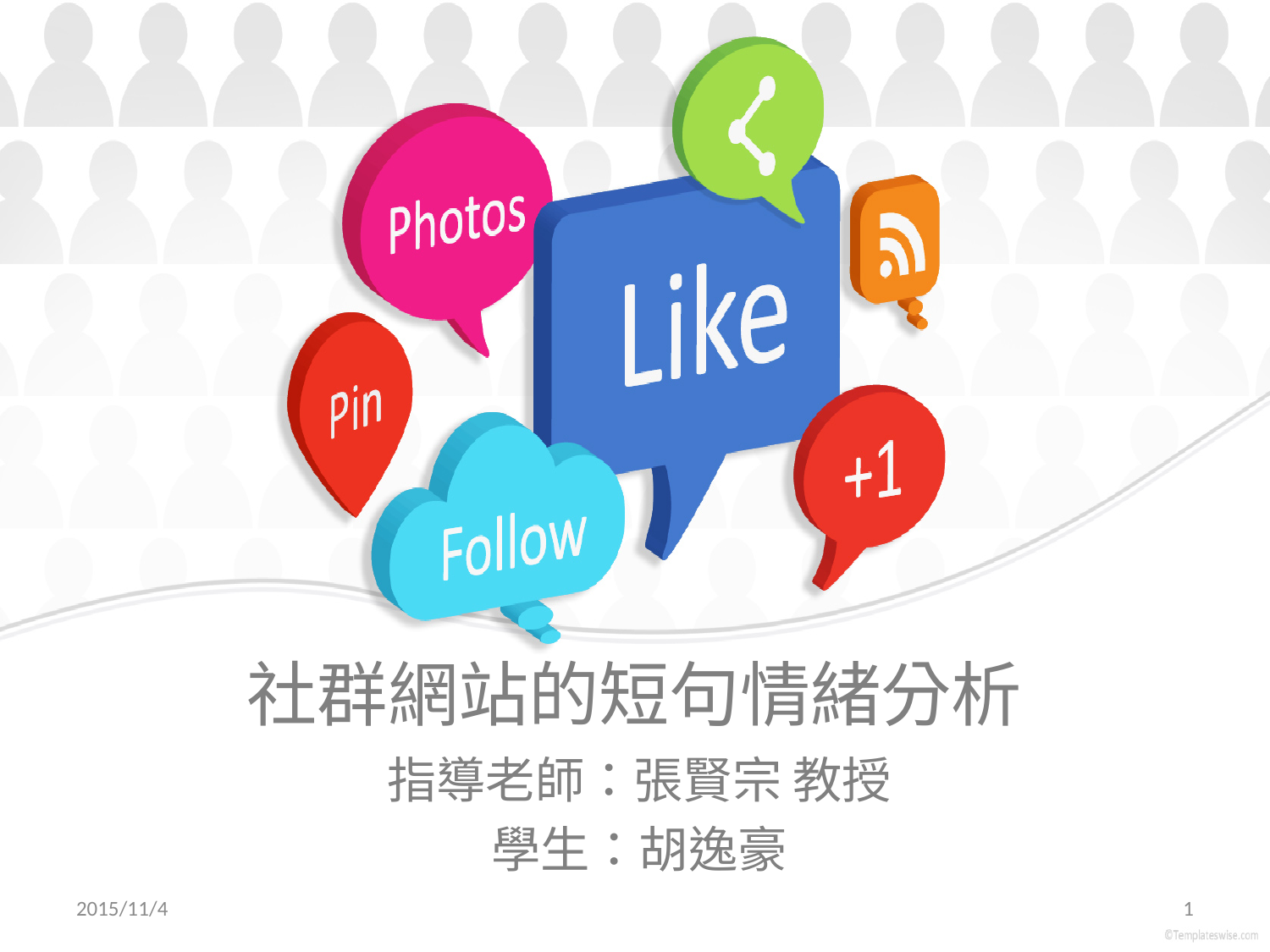

# 社群網站的短句情緒分析
指導老師：張賢宗 教授
學生：胡逸豪
2015/11/4
1